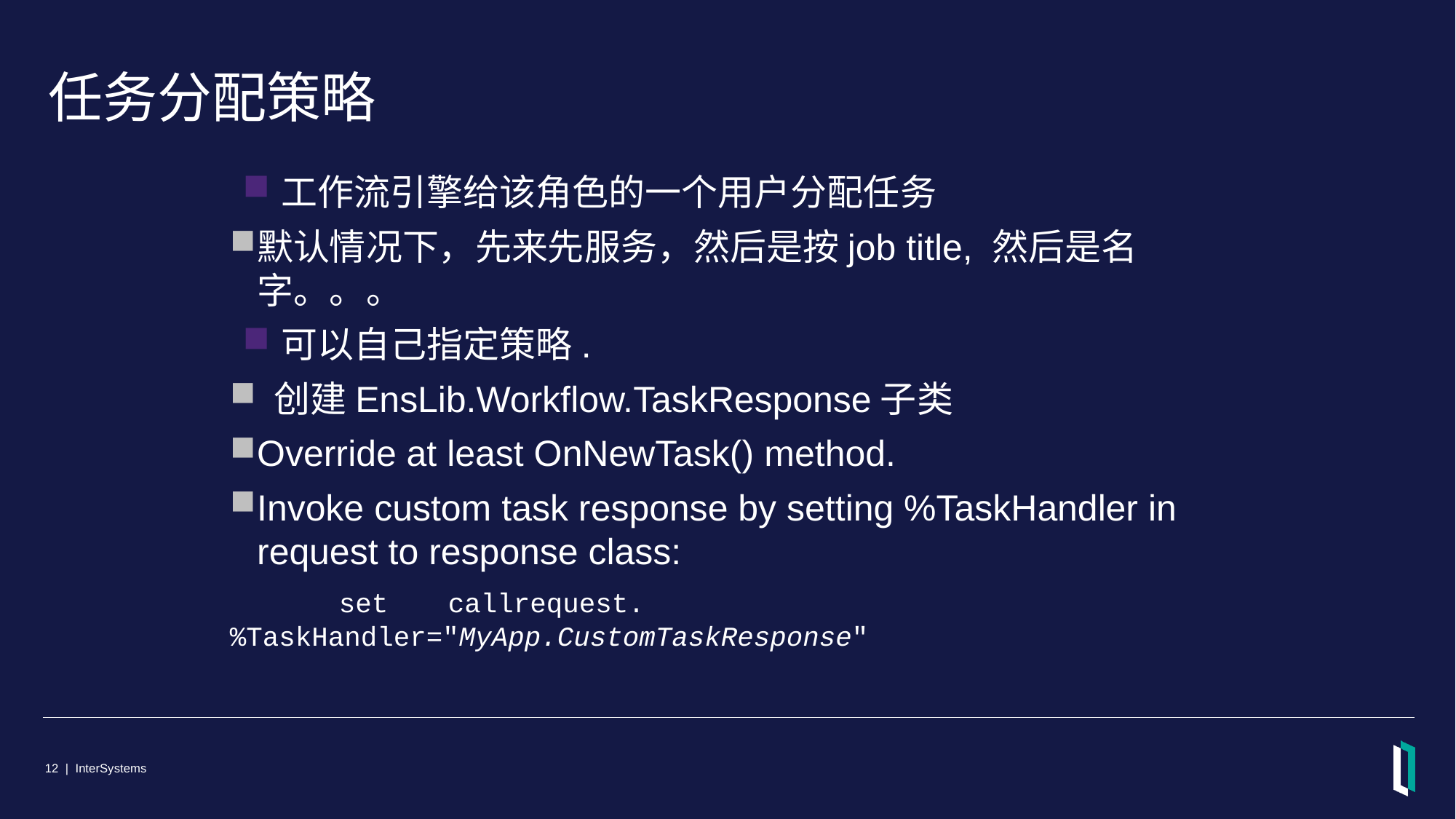

# 任务分配策略
工作流引擎给该角色的一个用户分配任务
默认情况下，先来先服务，然后是按job title, 然后是名字。。。
可以自己指定策略.
 创建EnsLib.Workflow.TaskResponse子类
Override at least OnNewTask() method.
Invoke custom task response by setting %TaskHandler in request to response class:
	set 	callrequest.%TaskHandler="MyApp.CustomTaskResponse"